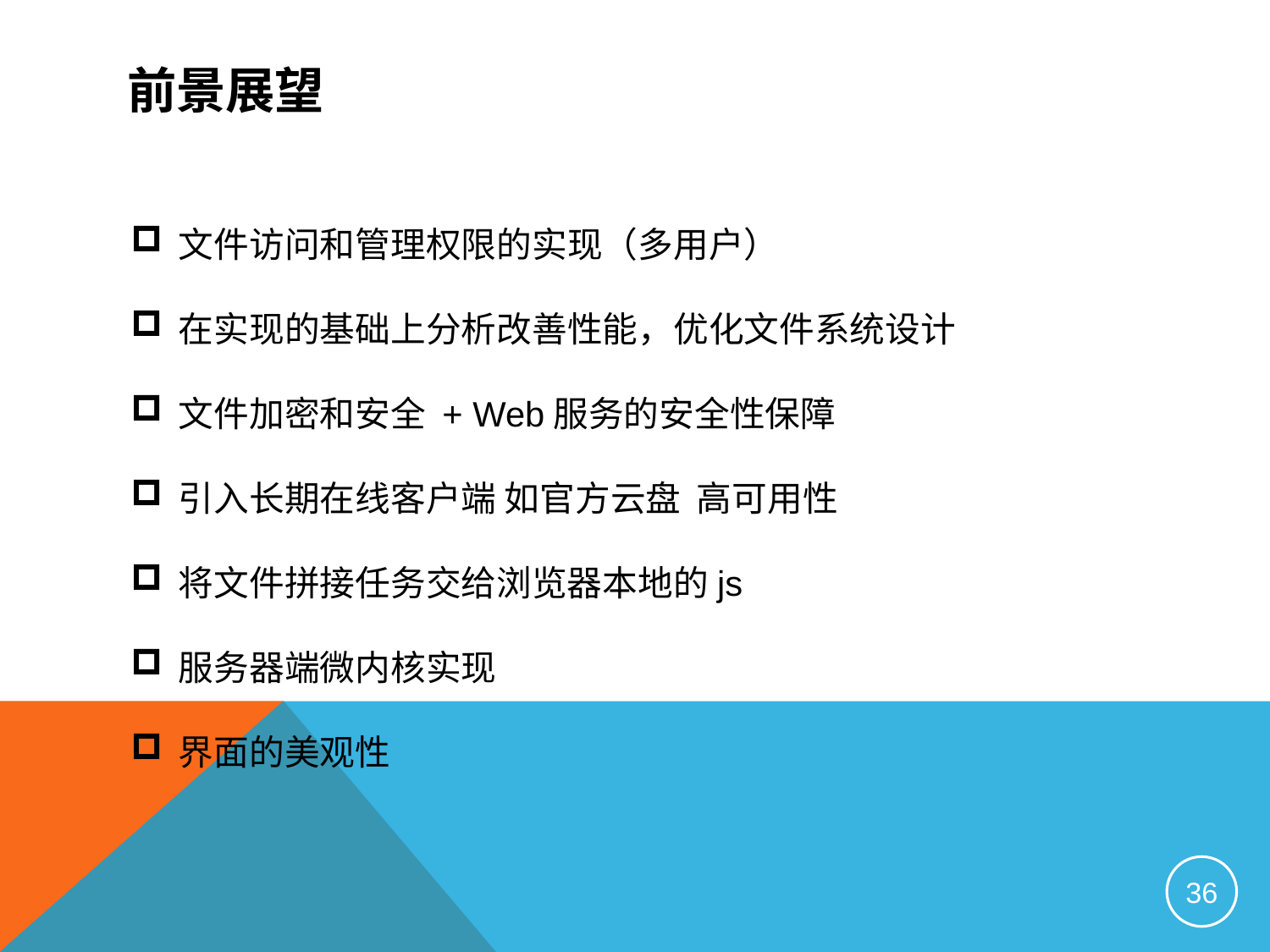

# 前景展望
文件访问和管理权限的实现（多用户）

在实现的基础上分析改善性能，优化文件系统设计

文件加密和安全 + Web服务的安全性保障

引入长期在线客户端 如官方云盘  高可用性

将文件拼接任务交给浏览器本地的js

服务器端微内核实现

界面的美观性
36